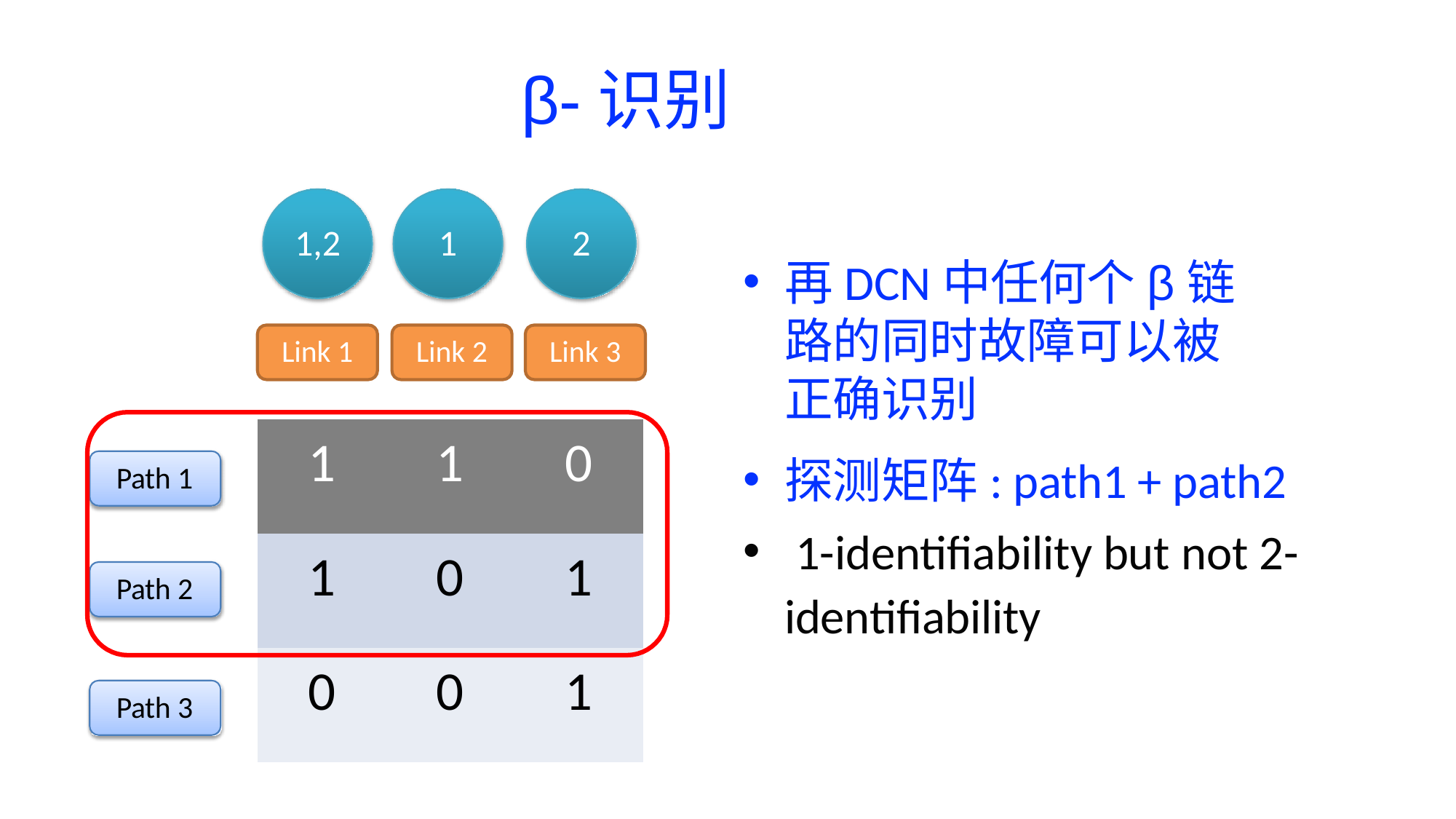

# β-识别

1,2
1
2
再DCN中任何个β链路的同时故障可以被正确识别

Link 1
Link 2
Link 3

| 1 | 1 | 0 |
| --- | --- | --- |
| 1 | 0 | 1 |
| 0 | 0 | 1 |
探测矩阵: path1 + path2
 1-identifiability but not 2-  identifiability

Path 1

Path 2

Path 3